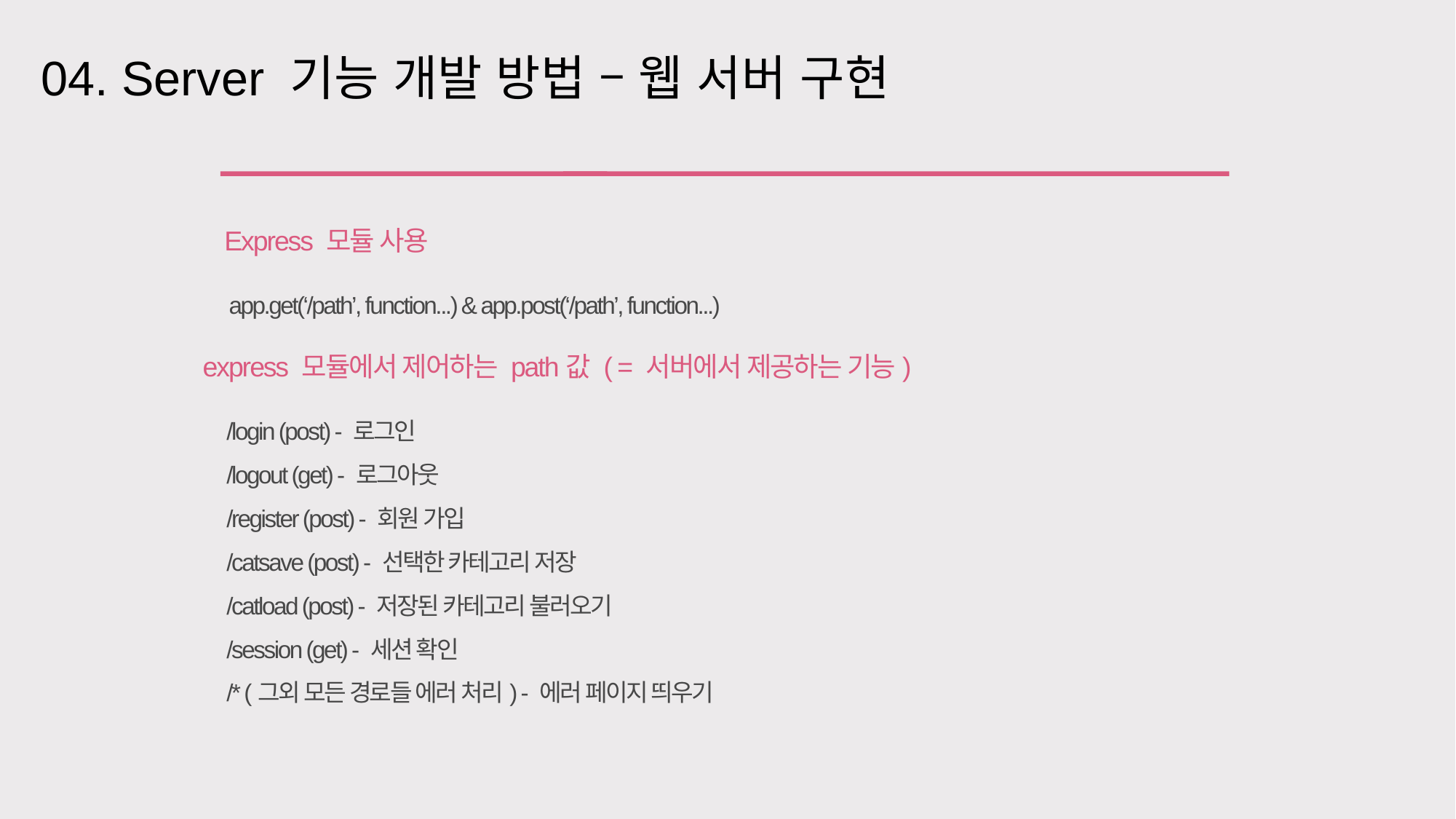

04. Server 기능 개발 방법 – 웹 서버 구현

Express 모듈 사용
app.get(‘/path’, function...) & app.post(‘/path’, function...)
express 모듈에서 제어하는 path값 ( = 서버에서 제공하는 기능)
/login (post) - 로그인
/logout (get) - 로그아웃
/register (post) - 회원 가입
/catsave (post) - 선택한 카테고리 저장
/catload (post) - 저장된 카테고리 불러오기
/session (get) - 세션 확인
/* (그외 모든 경로들 에러 처리) - 에러 페이지 띄우기